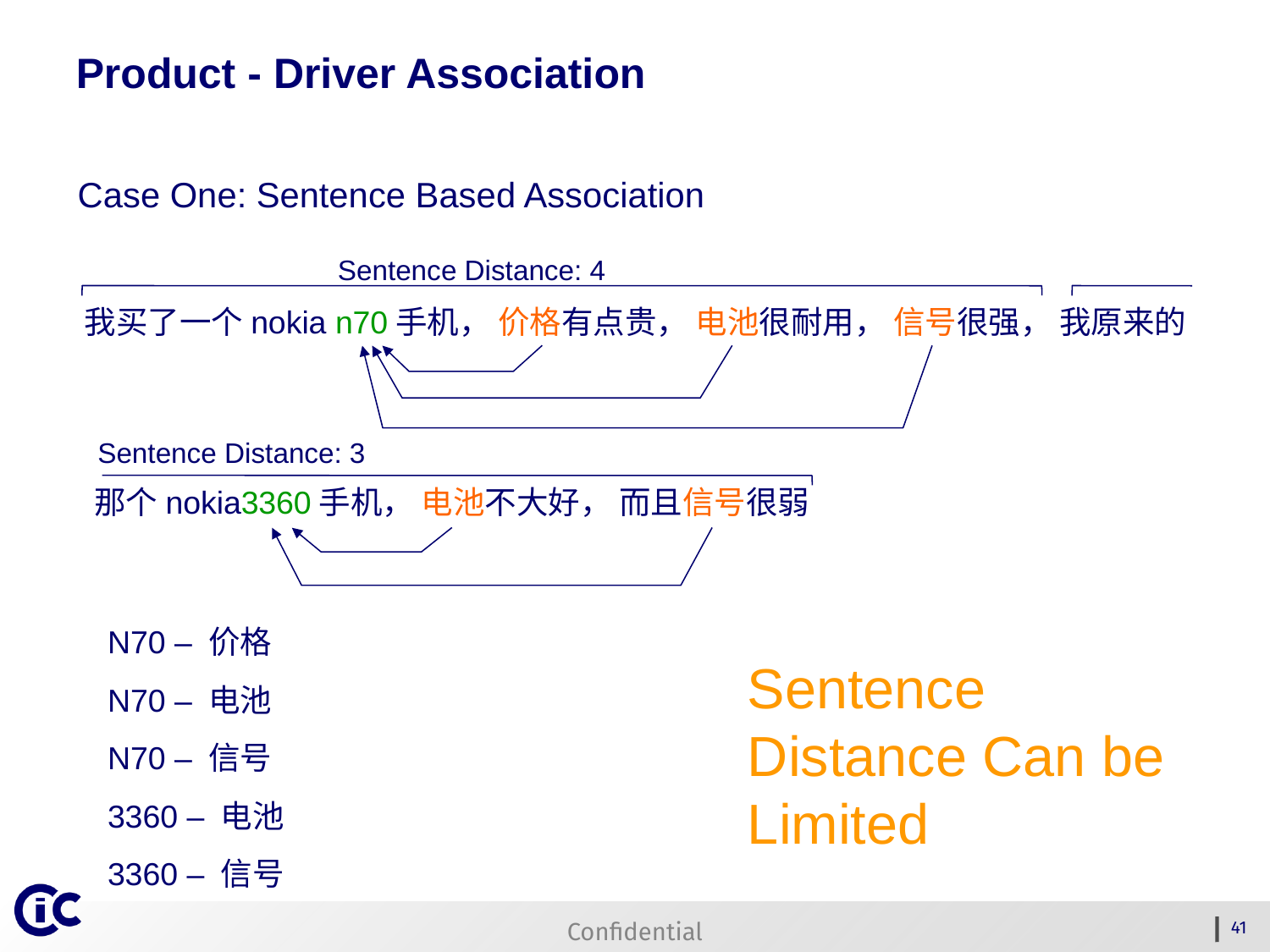

Product - Driver Association
Case One: Sentence Based Association
Sentence Distance: 4

我买了一个nokia n70手机， 价格有点贵， 电池很耐用， 信号很强， 我原来的

Sentence Distance: 3

那个nokia3360手机， 电池不大好， 而且信号很弱

N70 – 价格
N70 – 电池
N70 – 信号
3360 – 电池
3360 – 信号
Sentence Distance Can be Limited